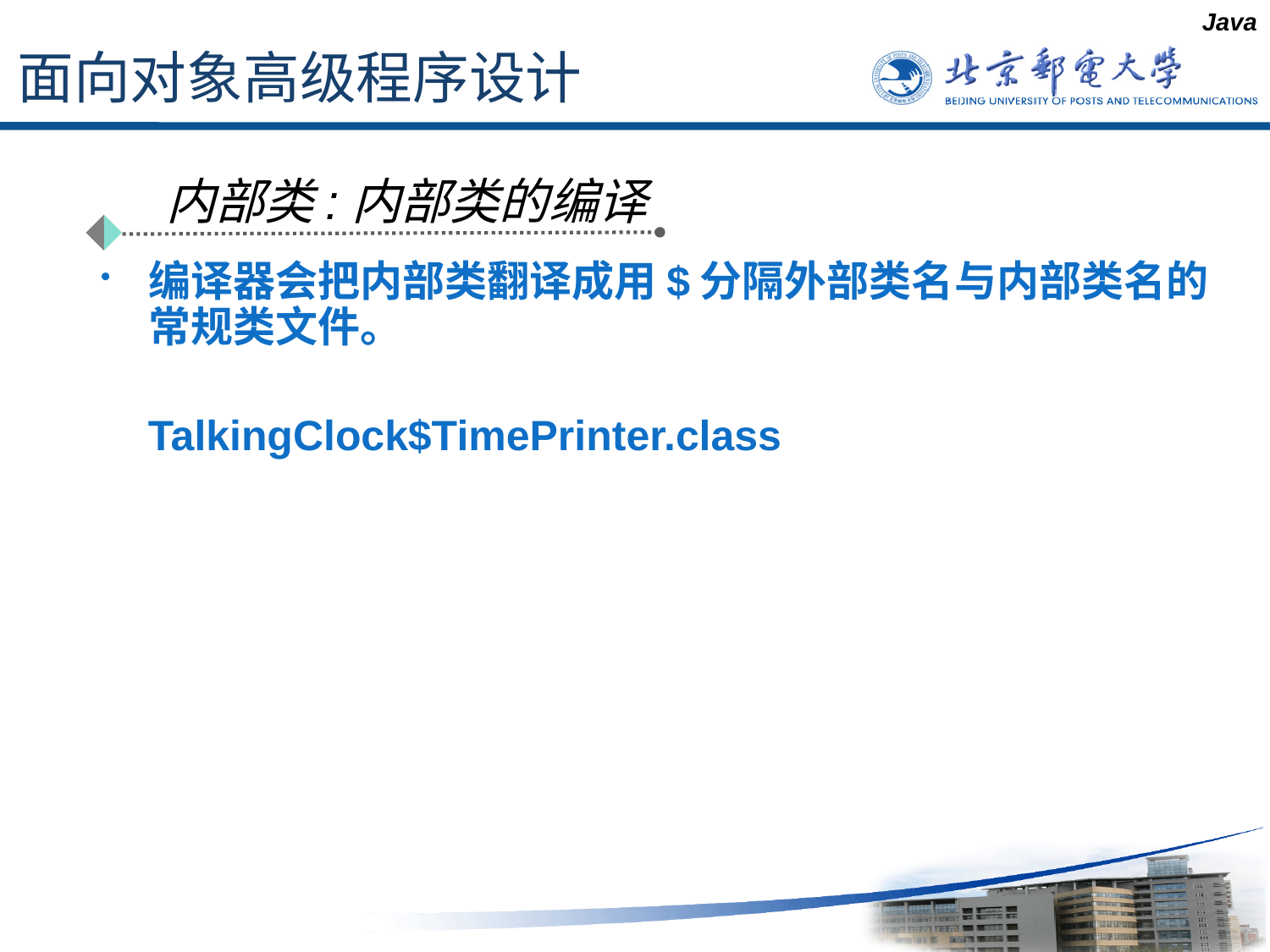

Java
# 面向对象高级程序设计

内部类:内部类的编译

编译器会把内部类翻译成用$分隔外部类名与内部类名的常规类文件。

    TalkingClock$TimePrinter.class